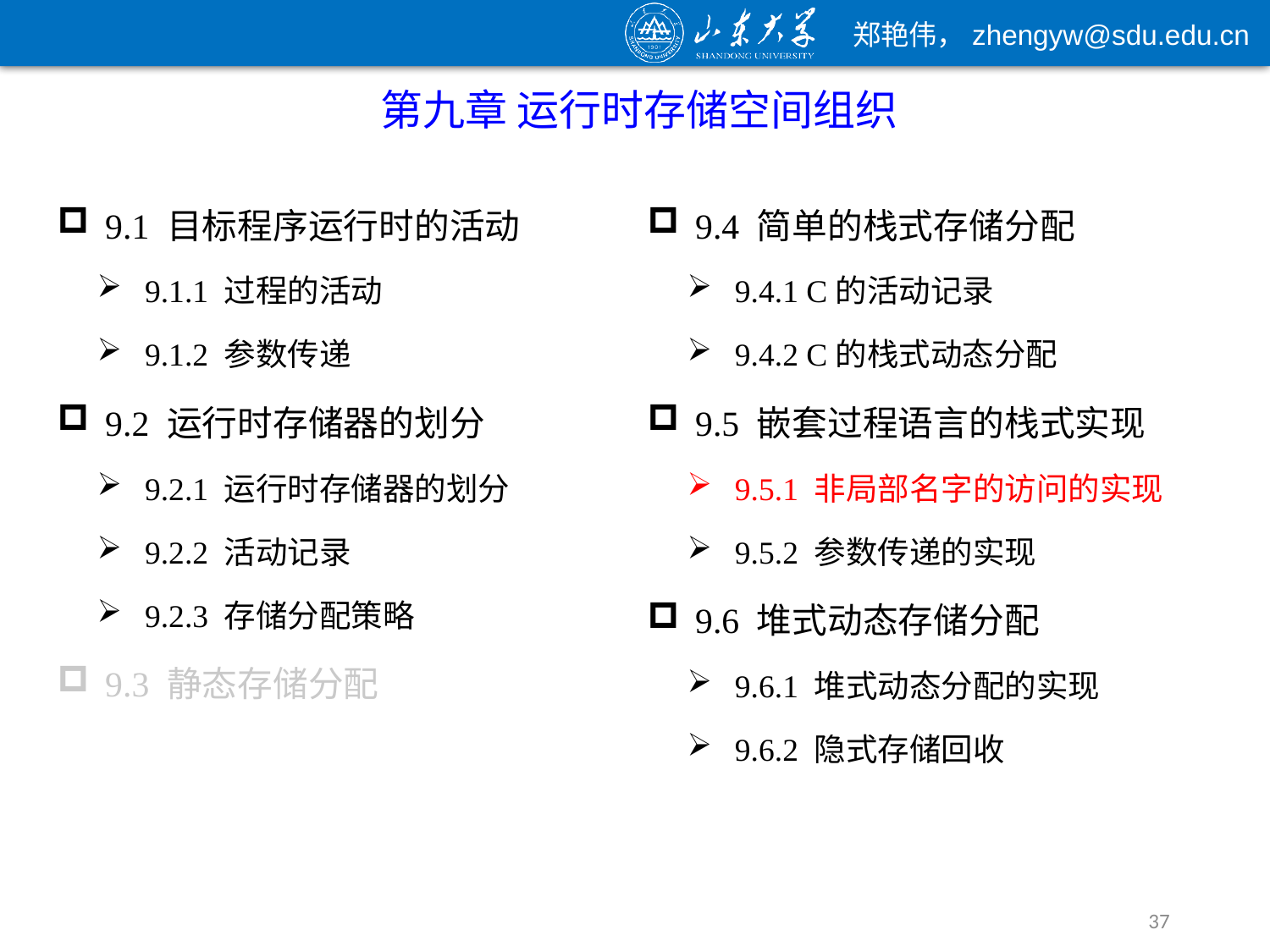

第九章 运行时存储空间组织
9.1 目标程序运行时的活动
9.1.1 过程的活动
9.1.2 参数传递
9.2 运行时存储器的划分
9.2.1 运行时存储器的划分
9.2.2 活动记录
9.2.3 存储分配策略
9.3 静态存储分配
9.4 简单的栈式存储分配
9.4.1 C的活动记录
9.4.2 C的栈式动态分配
9.5 嵌套过程语言的栈式实现
9.5.1 非局部名字的访问的实现
9.5.2 参数传递的实现
9.6 堆式动态存储分配
9.6.1 堆式动态分配的实现
9.6.2 隐式存储回收
37